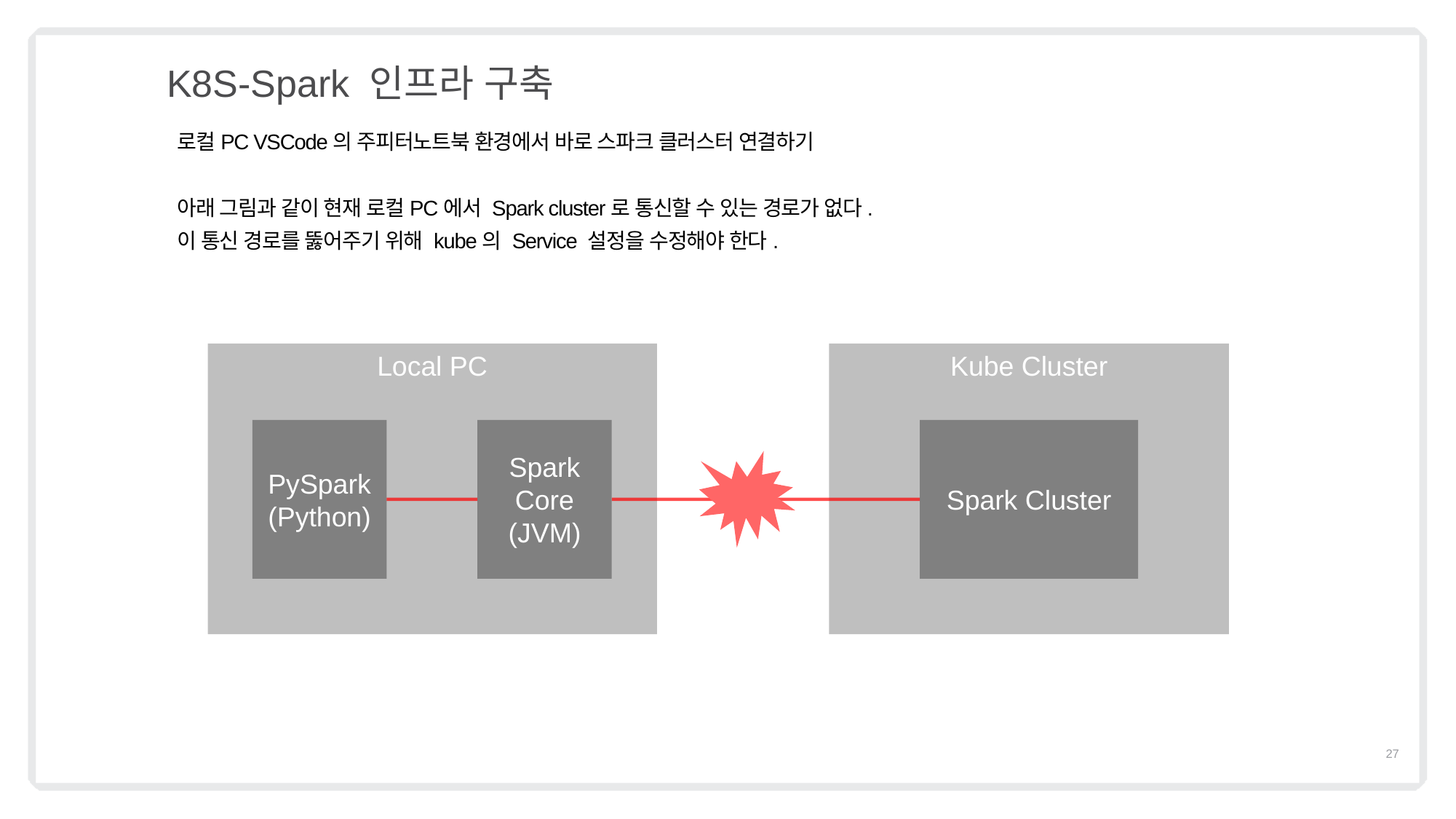

K8S-Spark 인프라 구축
로컬PC VSCode의 주피터노트북 환경에서 바로 스파크 클러스터 연결하기

아래 그림과 같이 현재 로컬PC에서 Spark cluster로 통신할 수 있는 경로가 없다.
이 통신 경로를 뚫어주기 위해 kube의 Service 설정을 수정해야 한다.
Local PC
Kube Cluster
PySpark
(Python)
Spark
Core
(JVM)
Spark Cluster